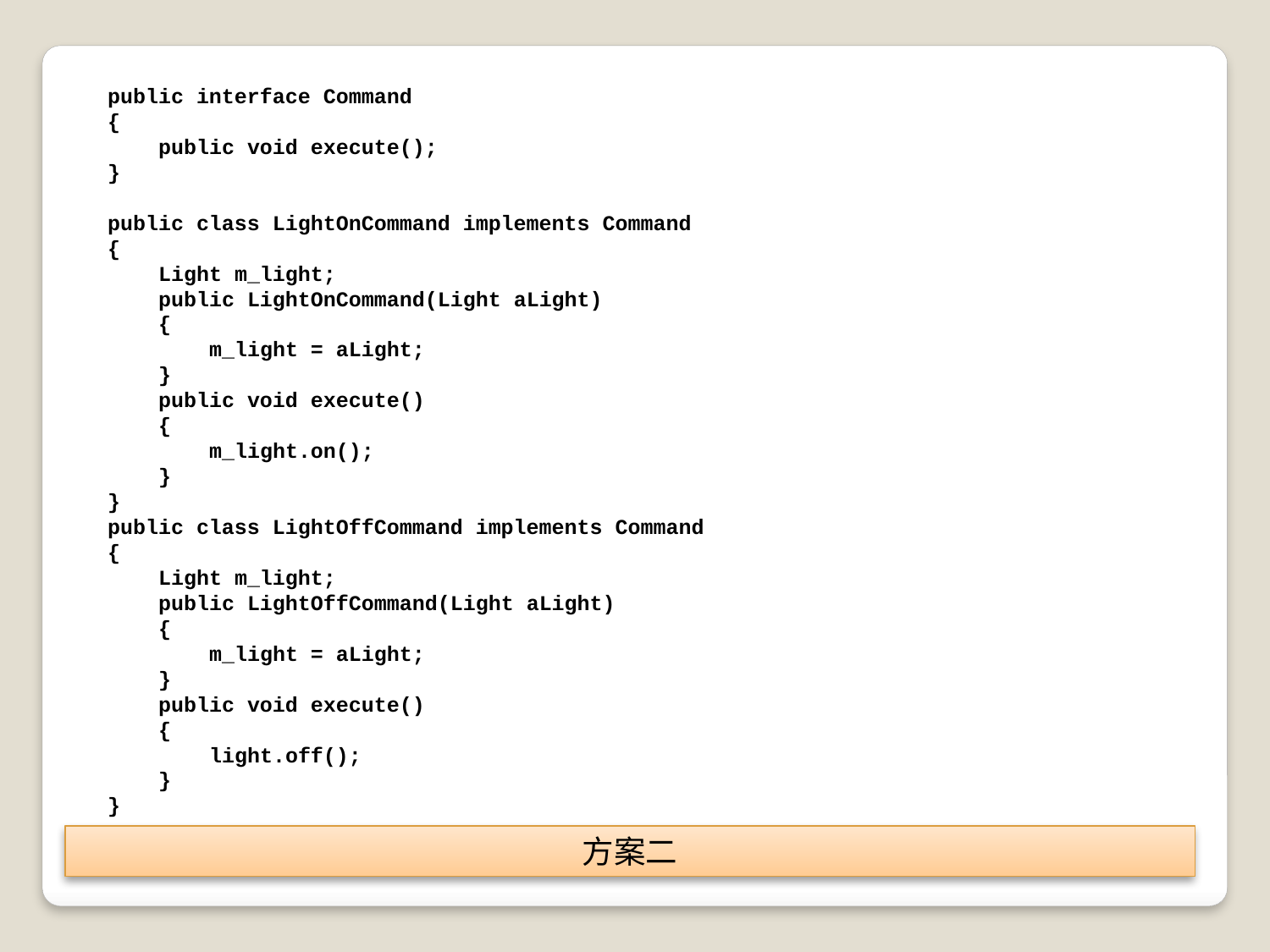

public interface Command
{
    public void execute();
}

public class LightOnCommand implements Command
{
    Light m_light;
    public LightOnCommand(Light aLight)
    {
        m_light = aLight;
    }
    public void execute()
    {
        m_light.on();
    }
}
public class LightOffCommand implements Command
{
    Light m_light;
    public LightOffCommand(Light aLight)
    {
        m_light = aLight;
    }
    public void execute()
    {
        light.off();
    }
}
方案二